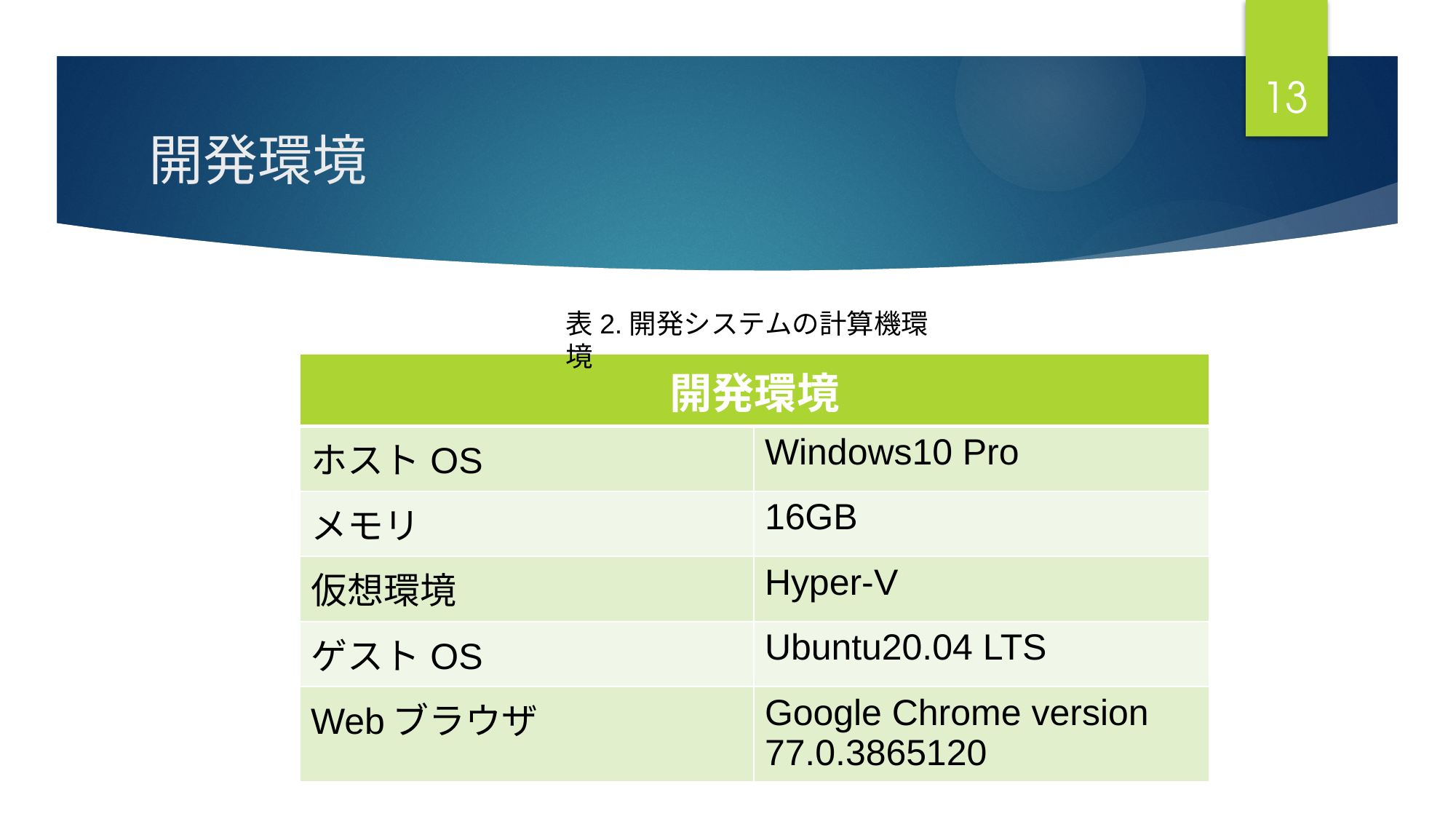

13
# 開発環境
表2.開発システムの計算機環境
| 開発環境 |  |
| --- | --- |
| ホストOS | Windows10 Pro |
| メモリ | 16GB |
| 仮想環境 | Hyper-V |
| ゲストOS | Ubuntu20.04 LTS |
| Webブラウザ | Google Chrome version 77.0.3865120 |